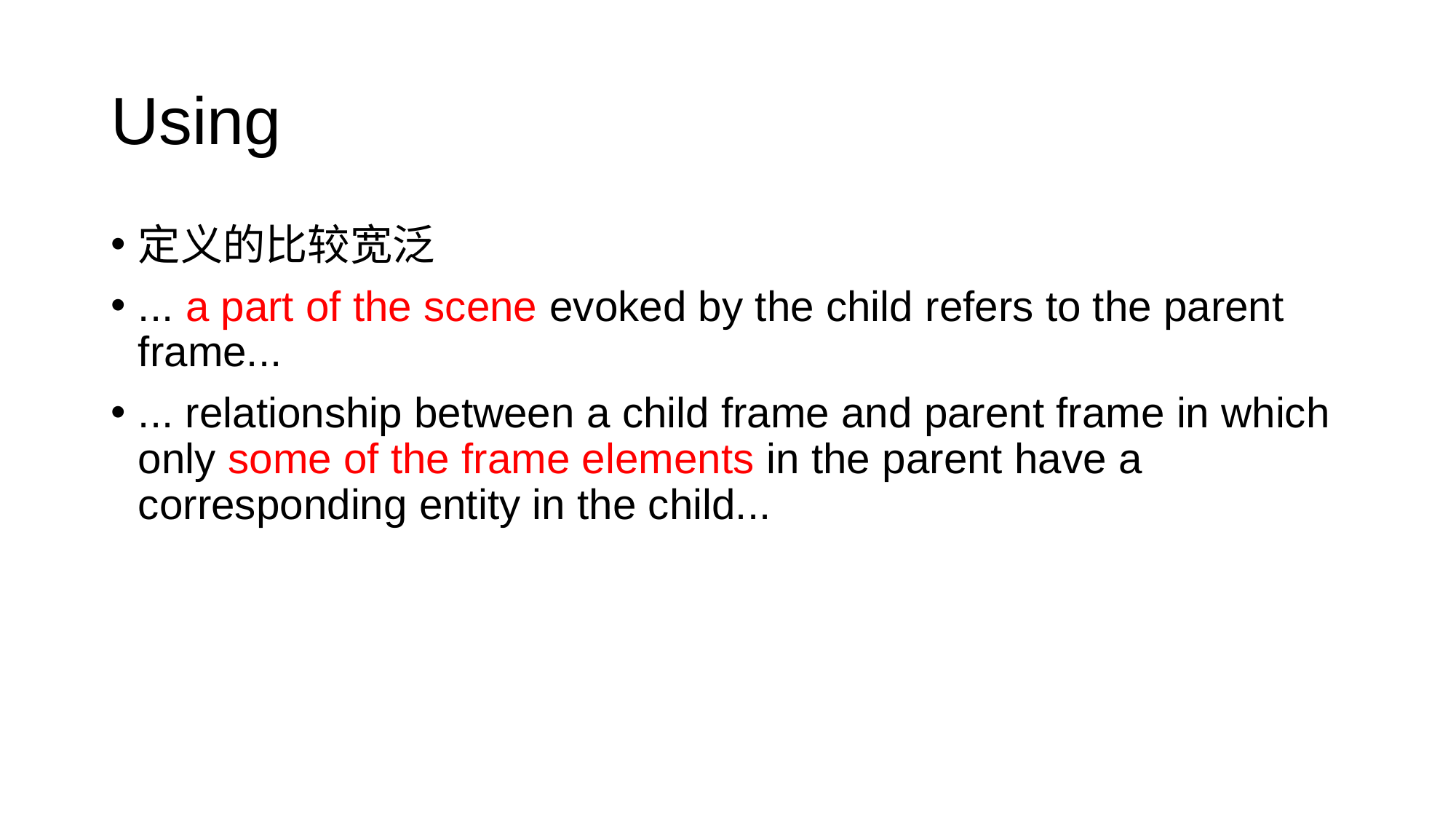

# Using
定义的比较宽泛
... a part of the scene evoked by the child refers to the parent frame...
... relationship between a child frame and parent frame in which only some of the frame elements in the parent have a corresponding entity in the child...